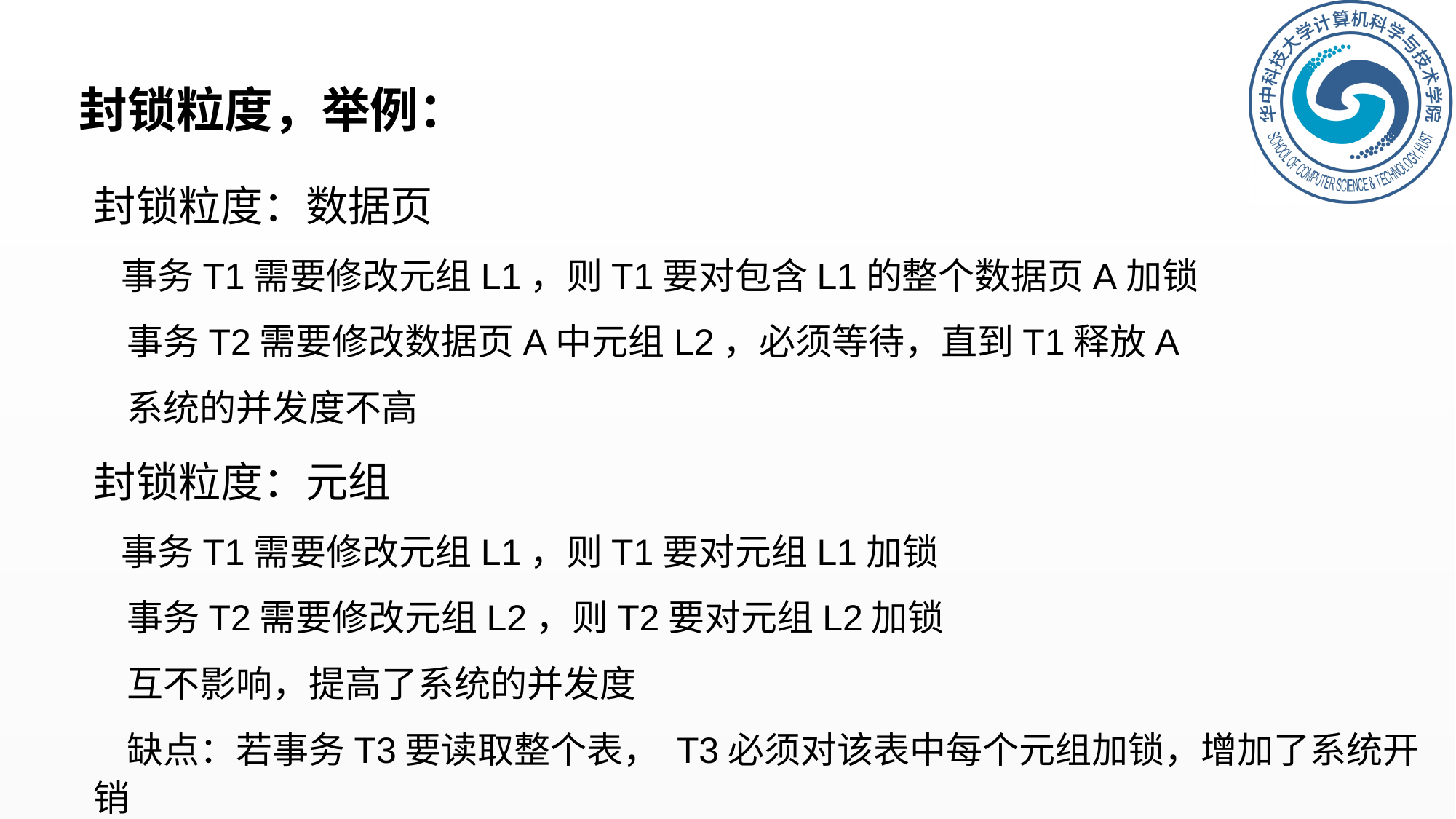

封锁粒度，举例：
封锁粒度：数据页
   事务T1需要修改元组L1，则T1要对包含L1的整个数据页A加锁
   事务T2需要修改数据页A中元组L2，必须等待，直到T1释放A
   系统的并发度不高
封锁粒度：元组
   事务T1需要修改元组L1，则T1要对元组L1加锁
   事务T2需要修改元组L2，则T2要对元组L2加锁
   互不影响，提高了系统的并发度
   缺点：若事务T3要读取整个表， T3必须对该表中每个元组加锁，增加了系统开销